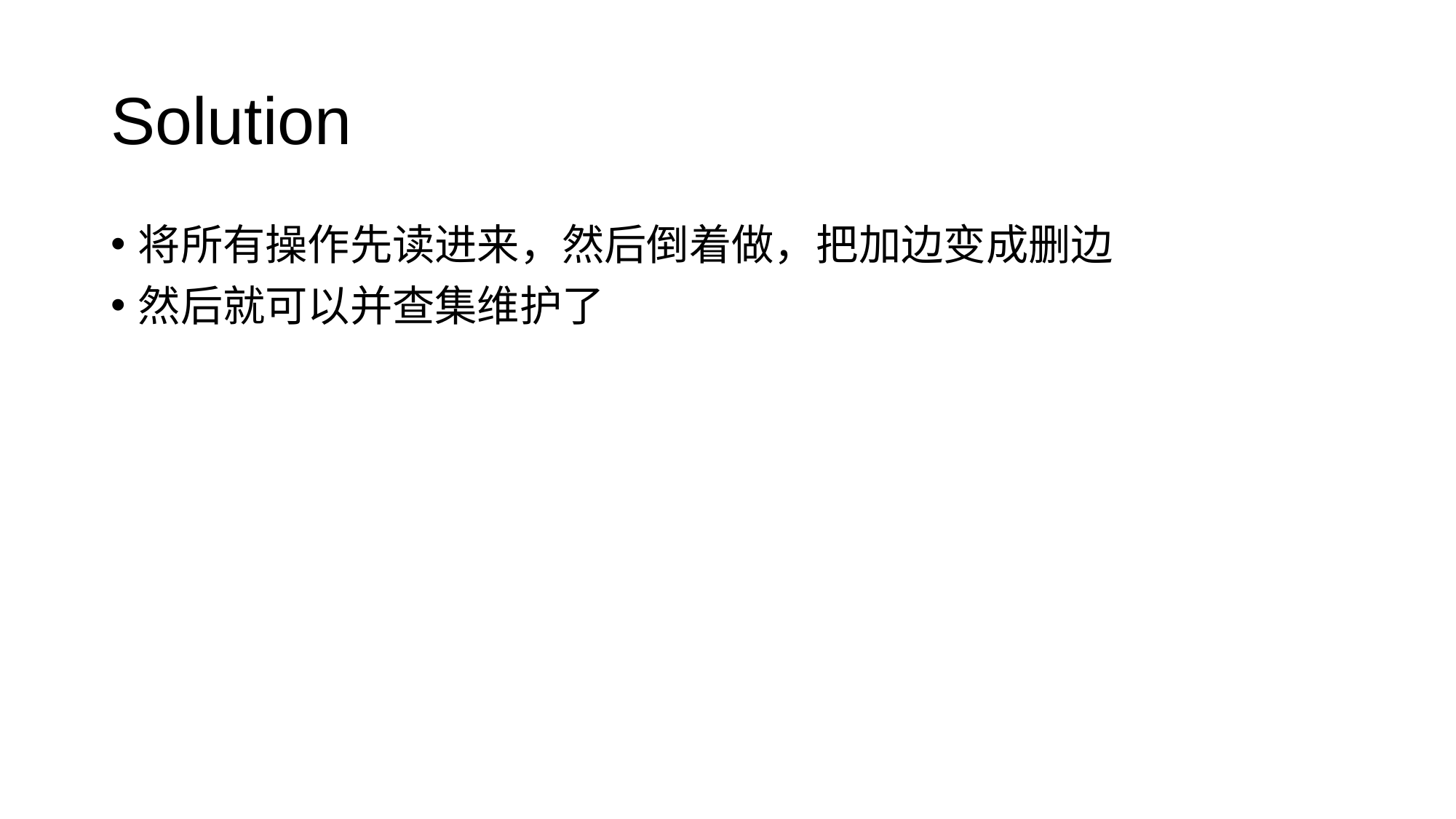

# Solution
将所有操作先读进来，然后倒着做，把加边变成删边
然后就可以并查集维护了